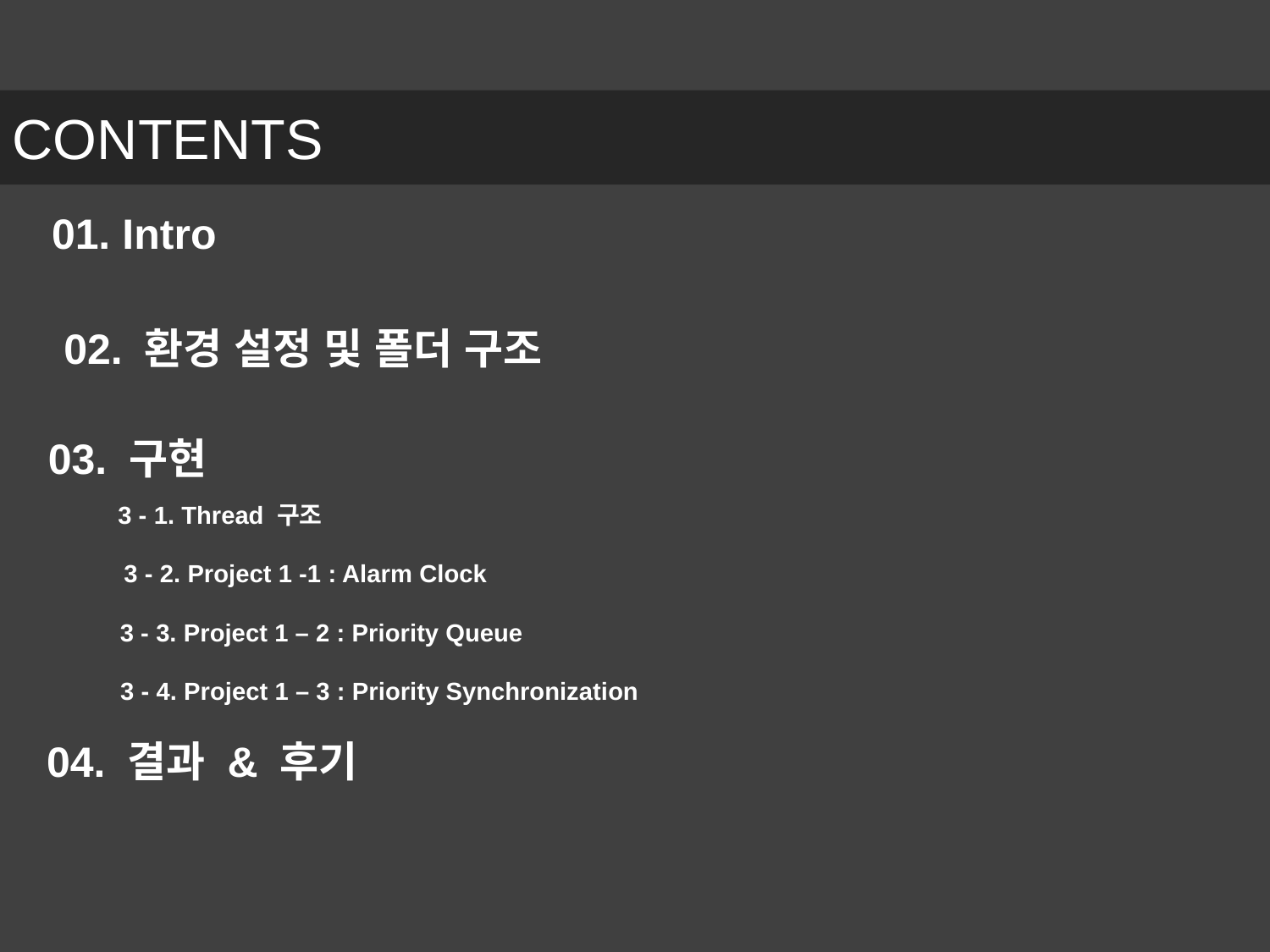

CONTENTS
01. Intro
02. 환경 설정 및 폴더 구조
03. 구현
3 - 1. Thread 구조
3 - 2. Project 1 -1 : Alarm Clock
3 - 3. Project 1 – 2 : Priority Queue
3 - 4. Project 1 – 3 : Priority Synchronization
04. 결과 & 후기